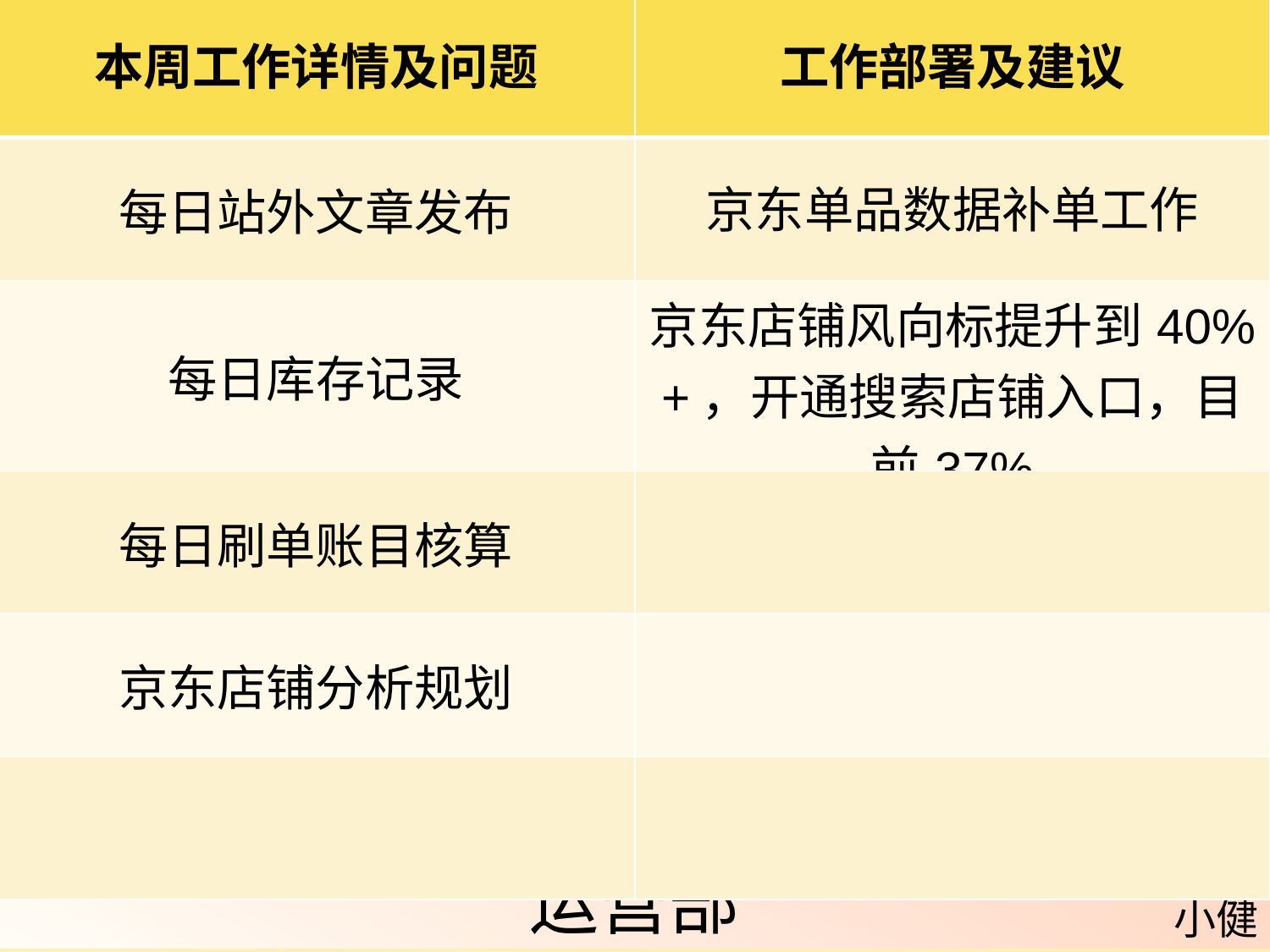

| 本周工作详情及问题 | 工作部署及建议 |
| --- | --- |
| 每日站外文章发布 | 京东单品数据补单工作 |
| 每日库存记录 | 京东店铺风向标提升到40%+，开通搜索店铺入口，目前37% |
| 每日刷单账目核算 |  |
| 京东店铺分析规划 |  |
|  |  |
运营部
小健